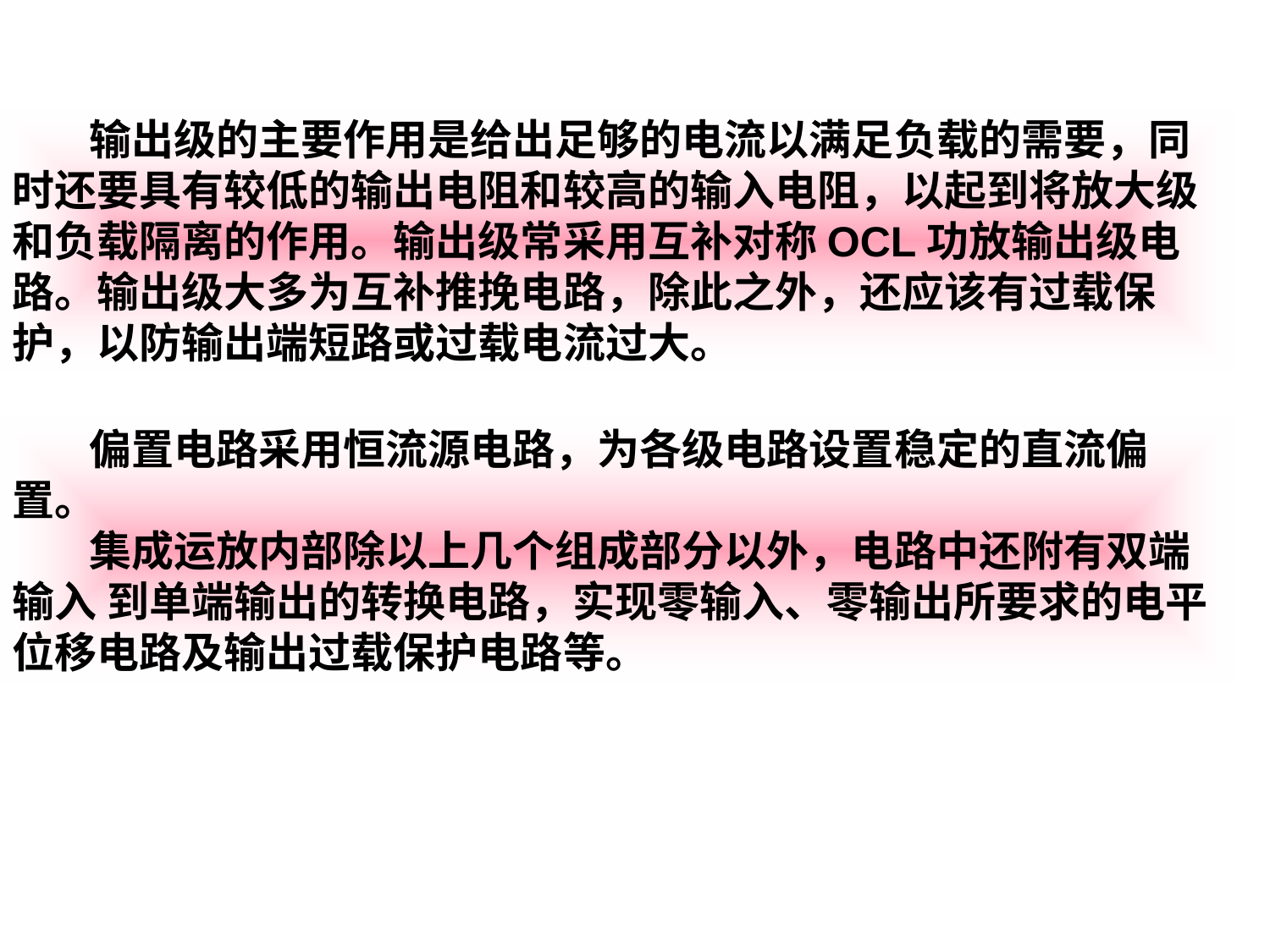

输出级的主要作用是给出足够的电流以满足负载的需要，同时还要具有较低的输出电阻和较高的输入电阻，以起到将放大级和负载隔离的作用。输出级常采用互补对称OCL功放输出级电路。输出级大多为互补推挽电路，除此之外，还应该有过载保护，以防输出端短路或过载电流过大。
       偏置电路采用恒流源电路，为各级电路设置稳定的直流偏置。
       集成运放内部除以上几个组成部分以外，电路中还附有双端输入 到单端输出的转换电路，实现零输入、零输出所要求的电平位移电路及输出过载保护电路等。